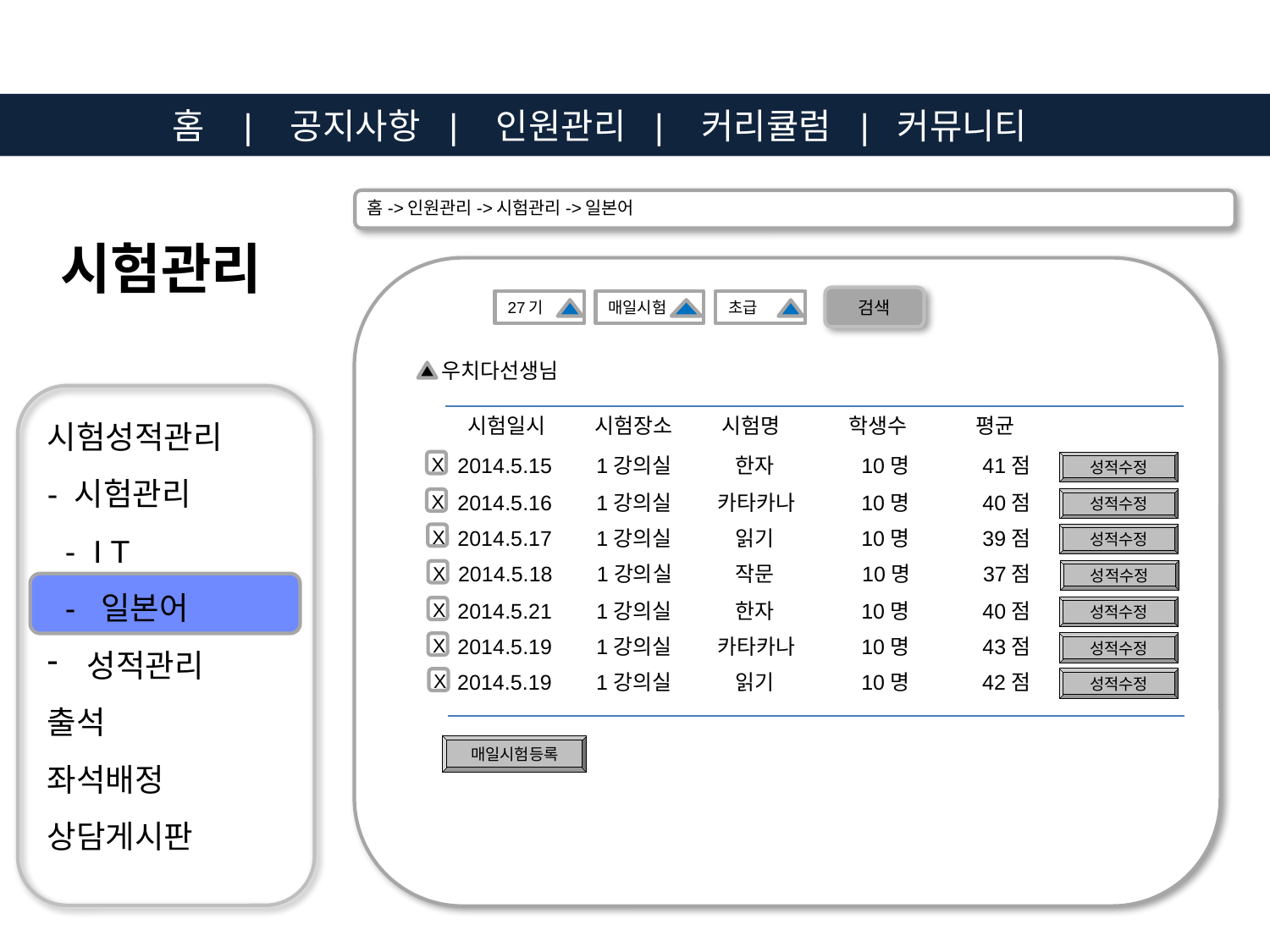

홈   |   공지사항  |   인원관리  |   커리큘럼  |  커뮤니티
홈->인원관리->시험관리->일본어

 시험관리

검색
27기

매일시험

초급

우치다선생님

시험성적관리
- 시험관리
  -  I T
  -  일본어
성적관리
출석
좌석배정
상담게시판
시험일시	시험장소	시험명	학생수	평균
X

2014.5.15	  1강의실	    한자	   10명	  41점
성적수정
2014.5.16	  1강의실	 카타카나	   10명	  40점
성적수정
X

X

2014.5.17	  1강의실	    읽기	   10명	  39점
성적수정
2014.5.18	  1강의실	    작문	   10명	  37점
성적수정
X

2014.5.21	  1강의실	    한자	   10명	  40점
성적수정
X

2014.5.19	  1강의실	 카타카나	   10명	  43점
성적수정
X

2014.5.19	  1강의실	    읽기	   10명	  42점
성적수정
X

매일시험등록